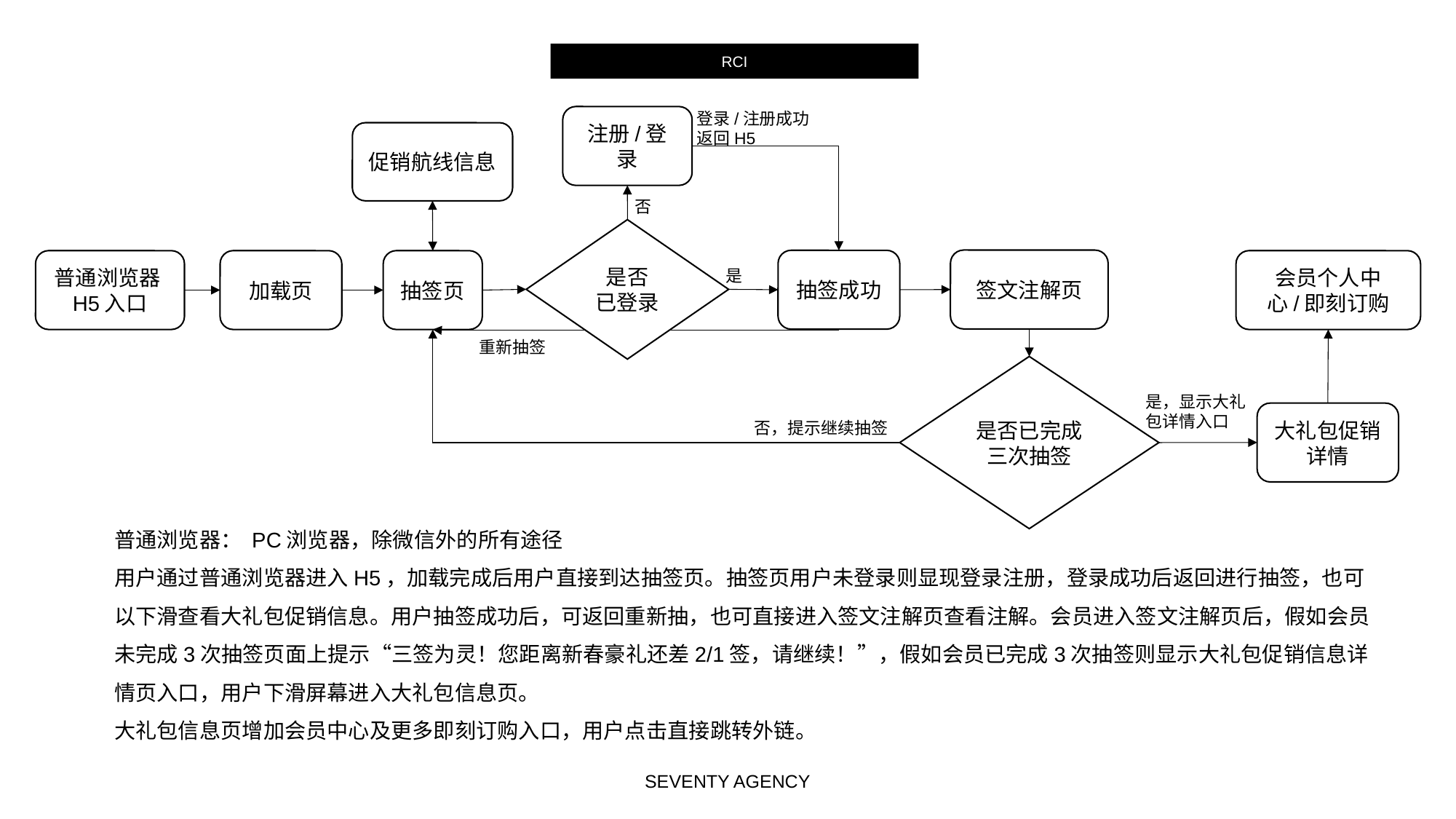

RCI
登录/注册成功
返回H5
注册/登录
促销航线信息
否
是否
已登录
签文注解页
抽签成功
加载页
抽签页
会员个人中心/即刻订购
普通浏览器H5入口
是
重新抽签
是否已完成三次抽签
是，显示大礼包详情入口
大礼包促销详情
否，提示继续抽签
普通浏览器： PC浏览器，除微信外的所有途径
用户通过普通浏览器进入H5，加载完成后用户直接到达抽签页。抽签页用户未登录则显现登录注册，登录成功后返回进行抽签，也可以下滑查看大礼包促销信息。用户抽签成功后，可返回重新抽，也可直接进入签文注解页查看注解。会员进入签文注解页后，假如会员未完成3次抽签页面上提示“三签为灵！您距离新春豪礼还差2/1签，请继续！”，假如会员已完成3次抽签则显示大礼包促销信息详情页入口，用户下滑屏幕进入大礼包信息页。
大礼包信息页增加会员中心及更多即刻订购入口，用户点击直接跳转外链。
SEVENTY AGENCY